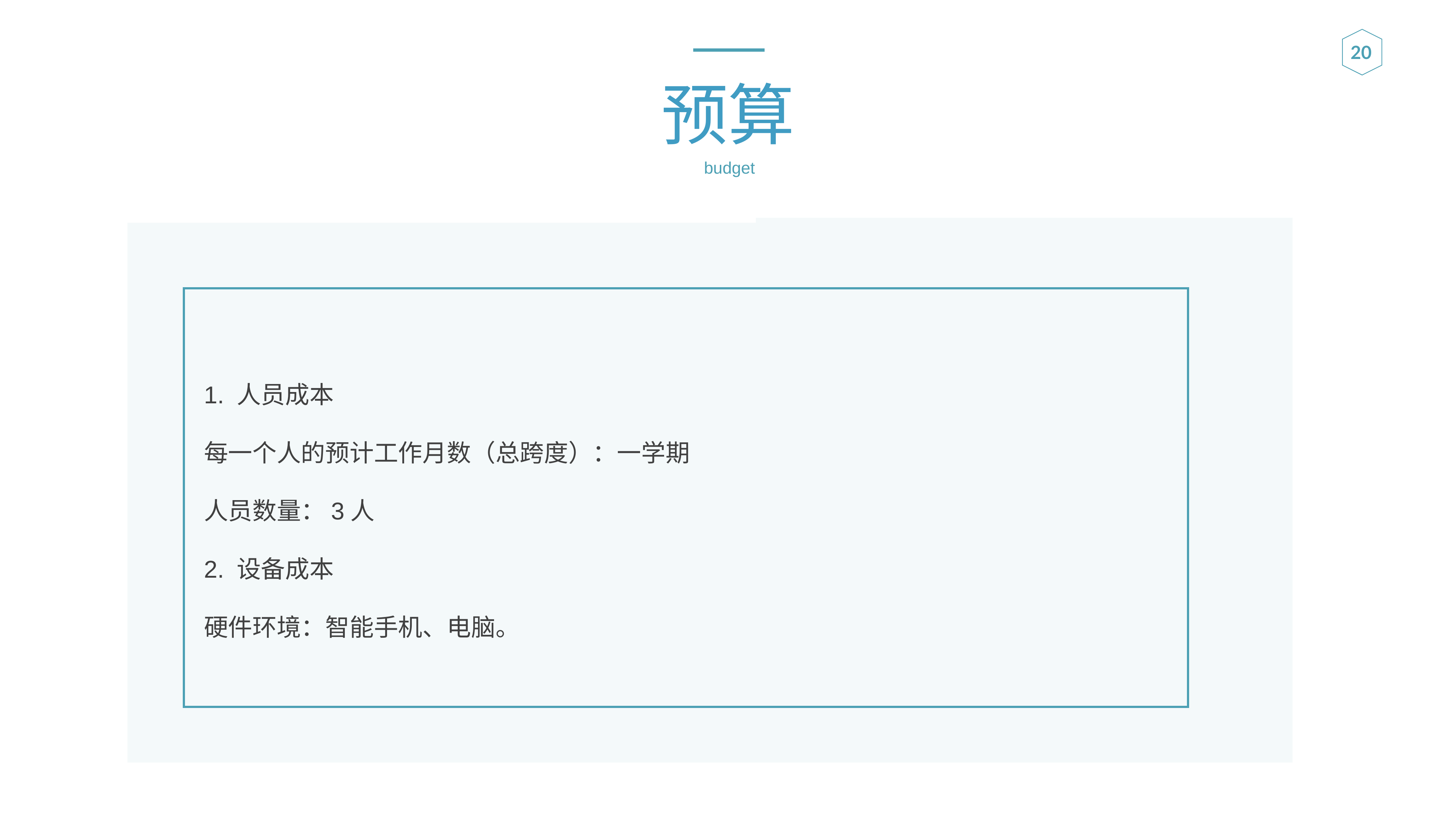

预算
budget

1. 人员成本
每一个人的预计工作月数（总跨度）：一学期
人员数量：3人
2. 设备成本
硬件环境：智能手机、电脑。